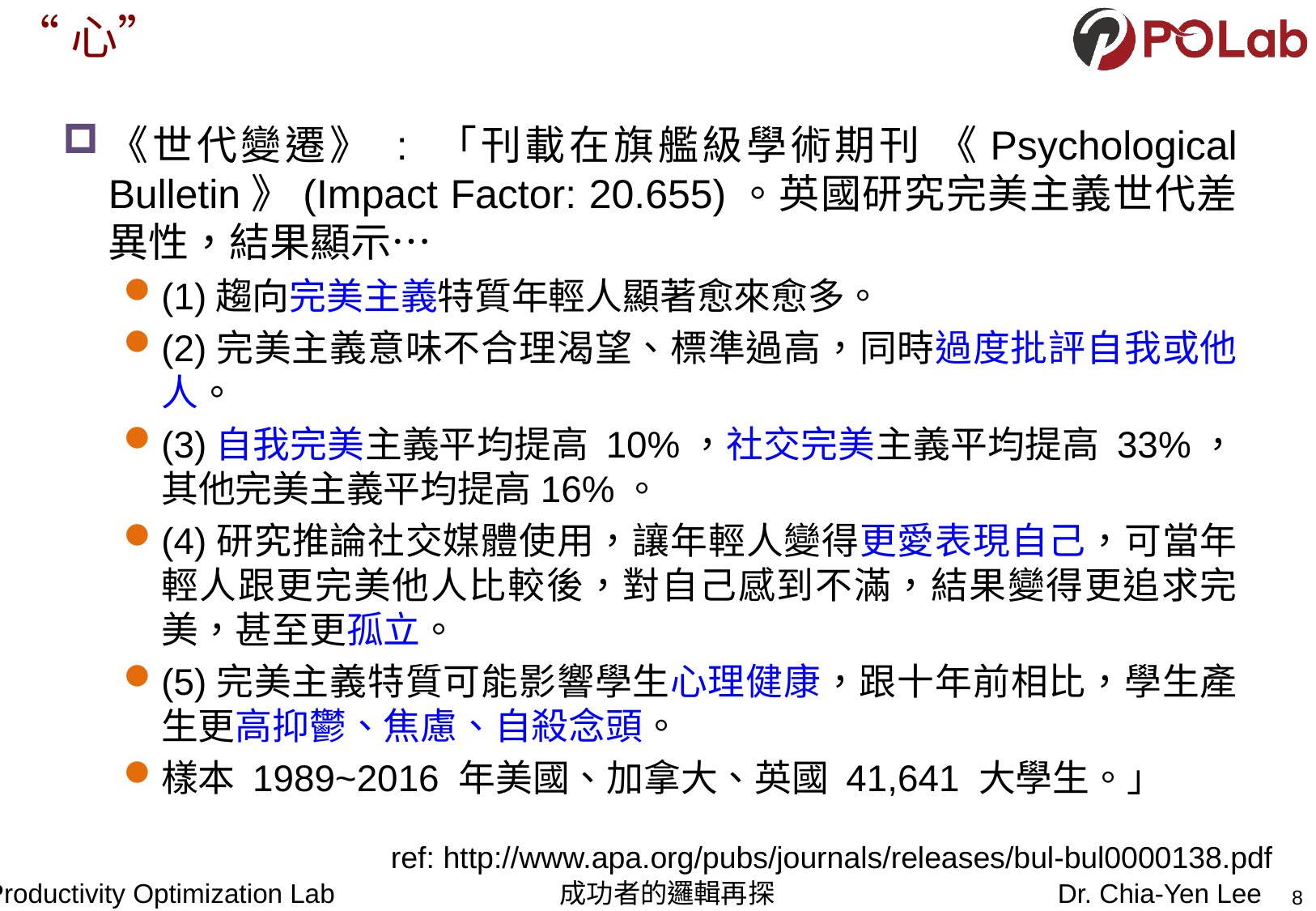

# “心”
《世代變遷》 : 「刊載在旗艦級學術期刊 《Psychological Bulletin》(Impact Factor: 20.655)。英國研究完美主義世代差異性，結果顯示…
(1)趨向完美主義特質年輕人顯著愈來愈多。
(2)完美主義意味不合理渴望、標準過高，同時過度批評自我或他人。
(3)自我完美主義平均提高 10%，社交完美主義平均提高 33%，其他完美主義平均提高16%。
(4)研究推論社交媒體使用，讓年輕人變得更愛表現自己，可當年輕人跟更完美他人比較後，對自己感到不滿，結果變得更追求完美，甚至更孤立。
(5)完美主義特質可能影響學生心理健康，跟十年前相比，學生產生更高抑鬱、焦慮、自殺念頭。
樣本 1989~2016 年美國、加拿大、英國 41,641 大學生。」

ref: http://www.apa.org/pubs/journals/releases/bul-bul0000138.pdf
8